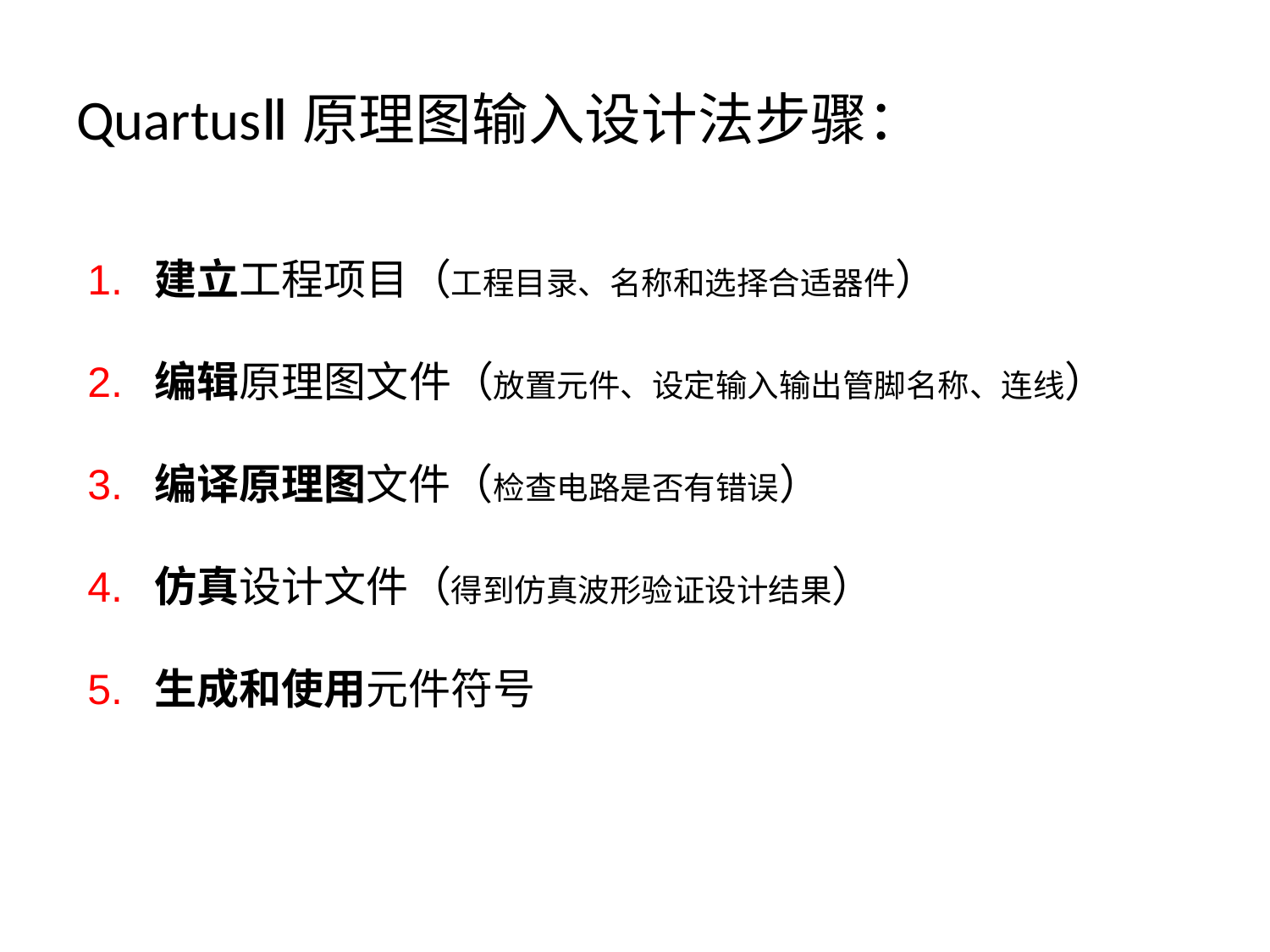

# QuartusⅡ原理图输入设计法步骤：
 建立工程项目（工程目录、名称和选择合适器件）
 编辑原理图文件（放置元件、设定输入输出管脚名称、连线）
 编译原理图文件（检查电路是否有错误）
 仿真设计文件（得到仿真波形验证设计结果）
 生成和使用元件符号